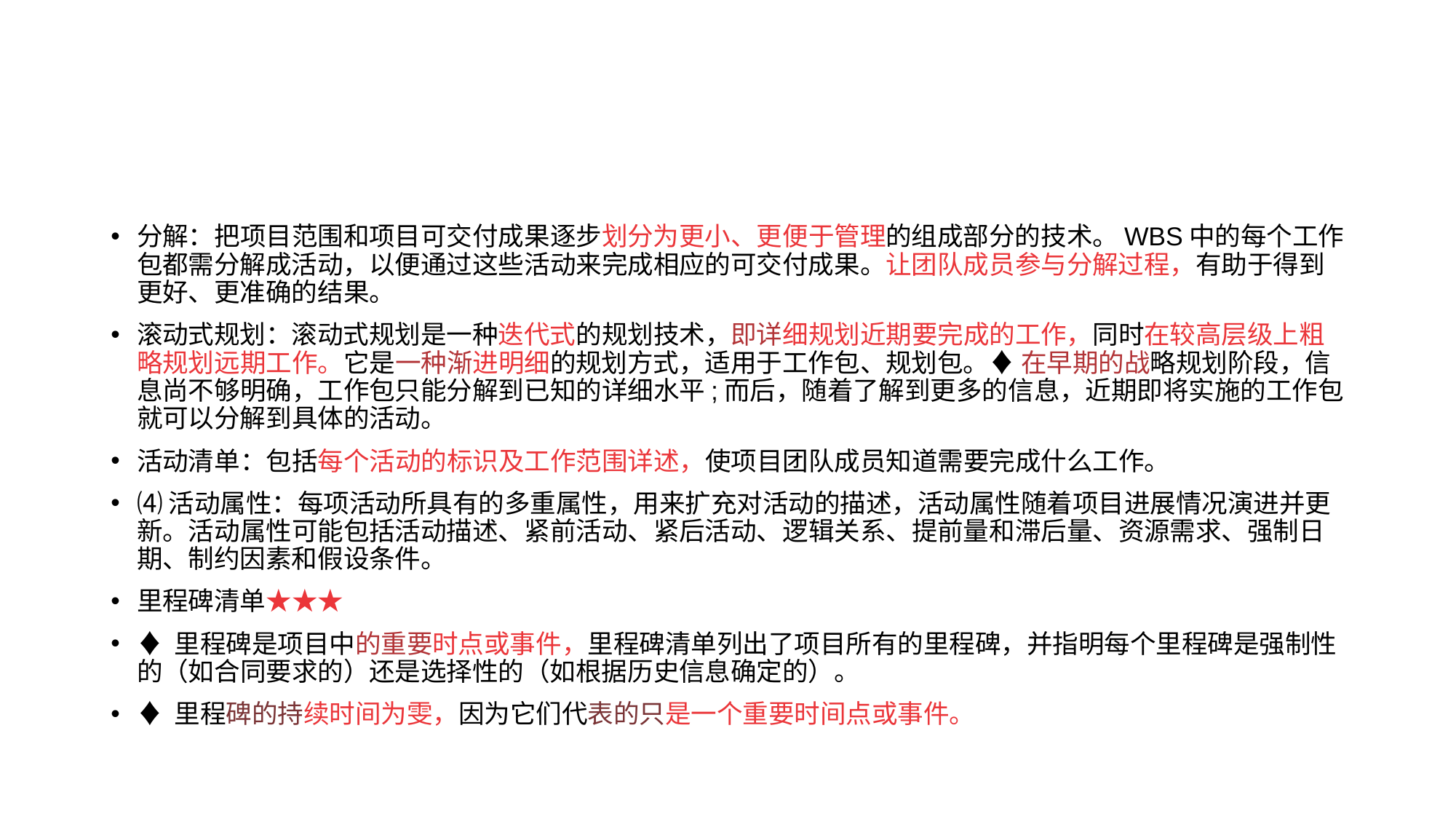

#
分解：把项目范围和项目可交付成果逐步划分为更小、更便于管理的组成部分的技术。WBS中的每个工作包都需分解成活动，以便通过这些活动来完成相应的可交付成果。让团队成员参与分解过程，有助于得到更好、更准确的结果。
滚动式规划：滚动式规划是一种迭代式的规划技术，即详细规划近期要完成的工作，同时在较高层级上粗略规划远期工作。它是一种渐进明细的规划方式，适用于工作包、规划包。♦ 在早期的战略规划阶段，信息尚不够明确，工作包只能分解到已知的详细水平;而后，随着了解到更多的信息，近期即将实施的工作包就可以分解到具体的活动。
活动清单：包括每个活动的标识及工作范围详述，使项目团队成员知道需要完成什么工作。
⑷活动属性：每项活动所具有的多重属性，用来扩充对活动的描述，活动属性随着项目进展情况演进并更新。活动属性可能包括活动描述、紧前活动、紧后活动、逻辑关系、提前量和滞后量、资源需求、强制日期、制约因素和假设条件。
里程碑清单★★★
♦ 里程碑是项目中的重要时点或事件，里程碑清单列出了项目所有的里程碑，并指明每个里程碑是强制性的（如合同要求的）还是选择性的（如根据历史信息确定的）。
♦ 里程碑的持续时间为雯，因为它们代表的只是一个重要时间点或事件。